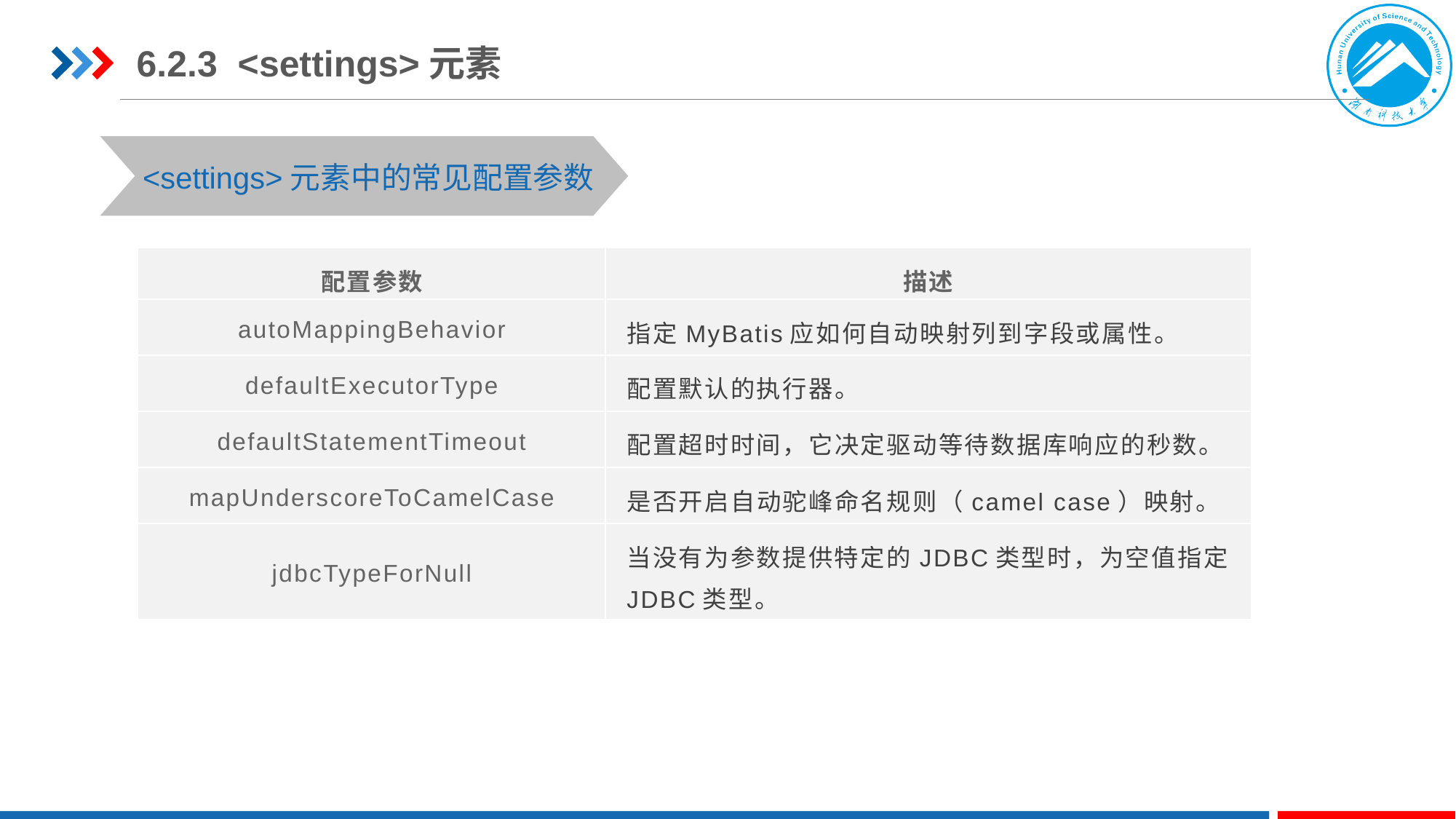

6.2.3  <settings>元素

<settings>元素中的常见配置参数
| 配置参数 | 描述 |
| --- | --- |
| autoMappingBehavior | 指定MyBatis应如何自动映射列到字段或属性。 |
| defaultExecutorType | 配置默认的执行器。 |
| defaultStatementTimeout | 配置超时时间，它决定驱动等待数据库响应的秒数。 |
| mapUnderscoreToCamelCase | 是否开启自动驼峰命名规则（camel case）映射。 |
| jdbcTypeForNull | 当没有为参数提供特定的JDBC类型时，为空值指定JDBC类型。 |